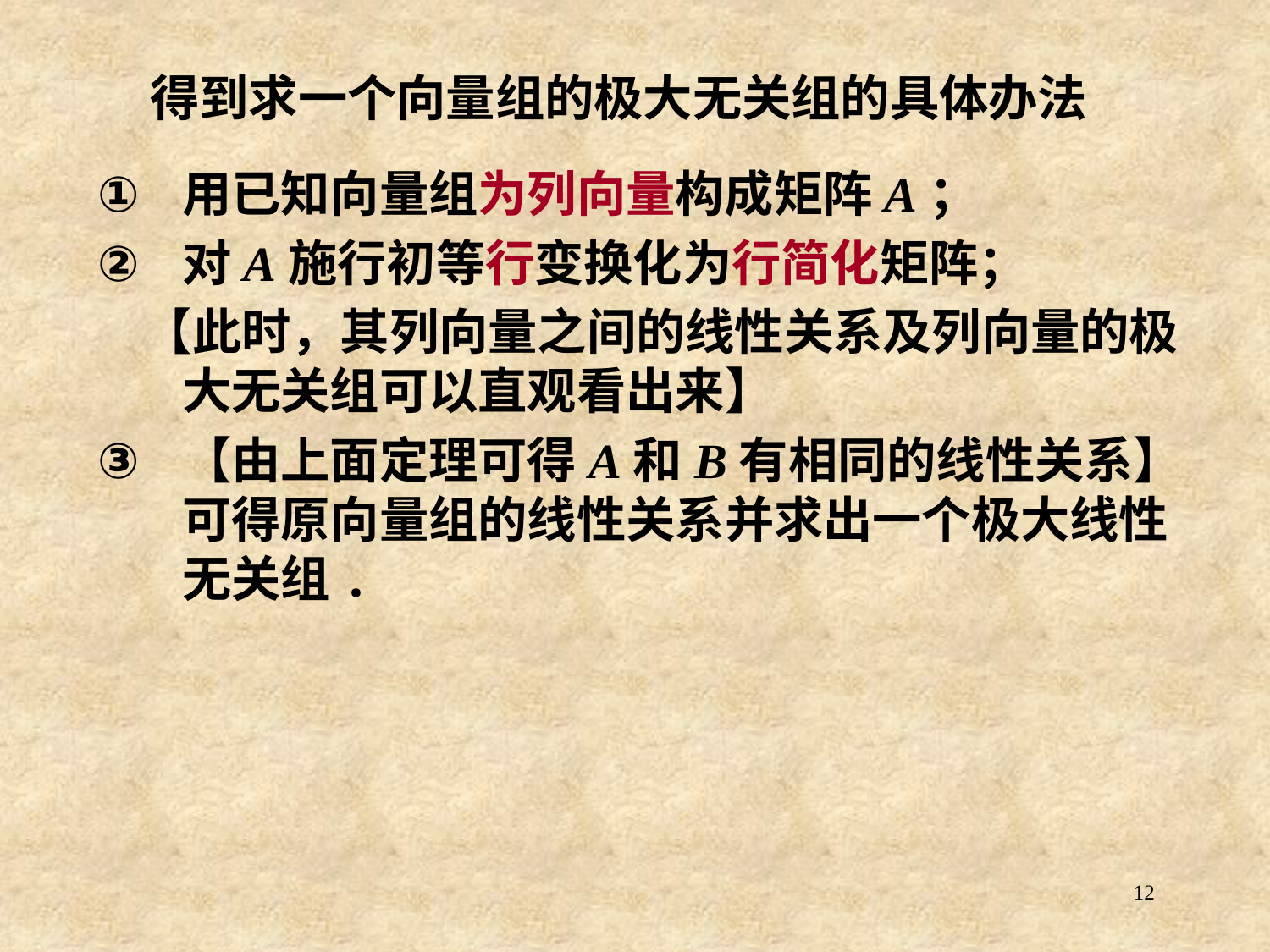

# 得到求一个向量组的极大无关组的具体办法
用已知向量组为列向量构成矩阵A；
对A施行初等行变换化为行简化矩阵；
   【此时，其列向量之间的线性关系及列向量的极大无关组可以直观看出来】
【由上面定理可得A和B有相同的线性关系】可得原向量组的线性关系并求出一个极大线性无关组.